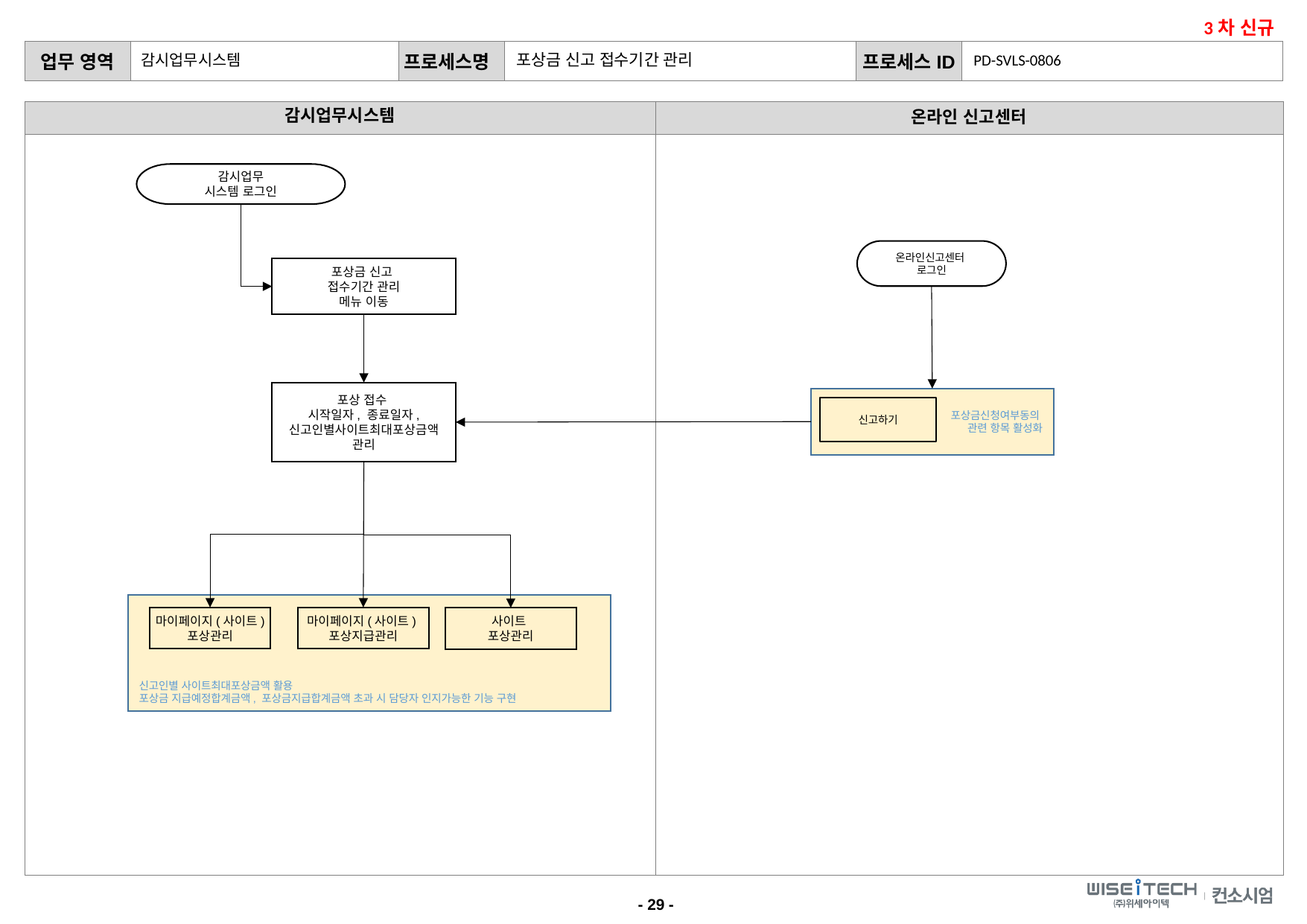

3차 신규
PD-SVLS-0806
감시업무시스템
포상금 신고 접수기간 관리
감시업무시스템
온라인 신고센터
감시업무
시스템 로그인
온라인신고센터
로그인
포상금 신고
접수기간 관리
메뉴 이동
포상 접수
시작일자, 종료일자, 신고인별사이트최대포상금액 관리
포상금신청여부동의
관련 항목 활성화
신고하기

신고인별 사이트최대포상금액 활용
포상금 지급예정합계금액, 포상금지급합계금액 초과 시 담당자 인지가능한 기능 구현
마이페이지(사이트)
포상관리
마이페이지(사이트)
포상지급관리
사이트
포상관리